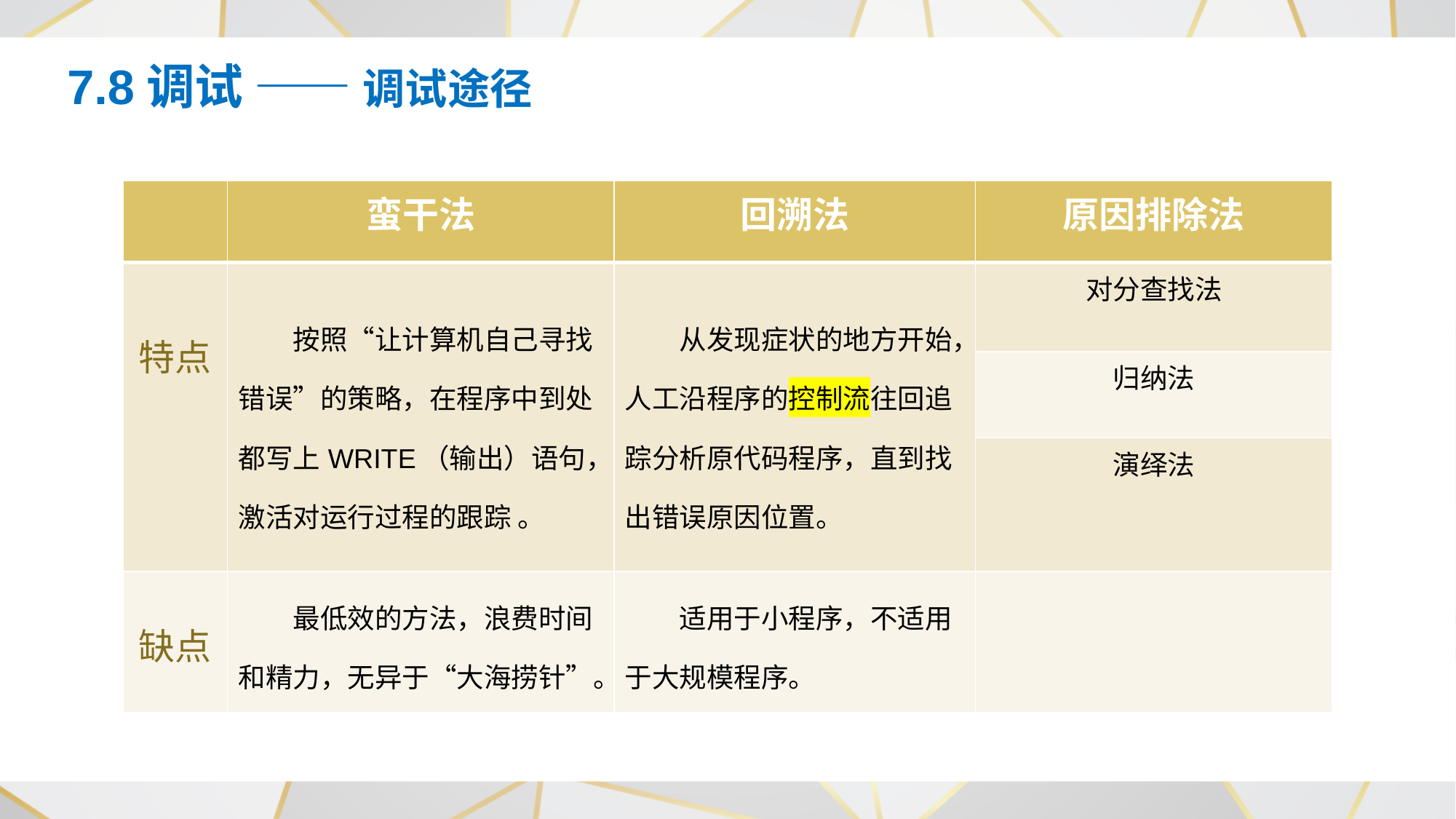

7.8调试 —— 调试途径
|  | 蛮干法 | 回溯法 | 原因排除法 |
| --- | --- | --- | --- |
| 特点 | 按照“让计算机自己寻找错误”的策略，在程序中到处都写上WRITE（输出）语句，激活对运行过程的跟踪 。 | 从发现症状的地方开始，人工沿程序的控制流往回追踪分析原代码程序，直到找出错误原因位置。 | 对分查找法 |
|  |  |  | 归纳法 |
|  |  |  | 演绎法 |
| 缺点 | 最低效的方法，浪费时间和精力，无异于“大海捞针”。 | 适用于小程序，不适用于大规模程序。 |  |